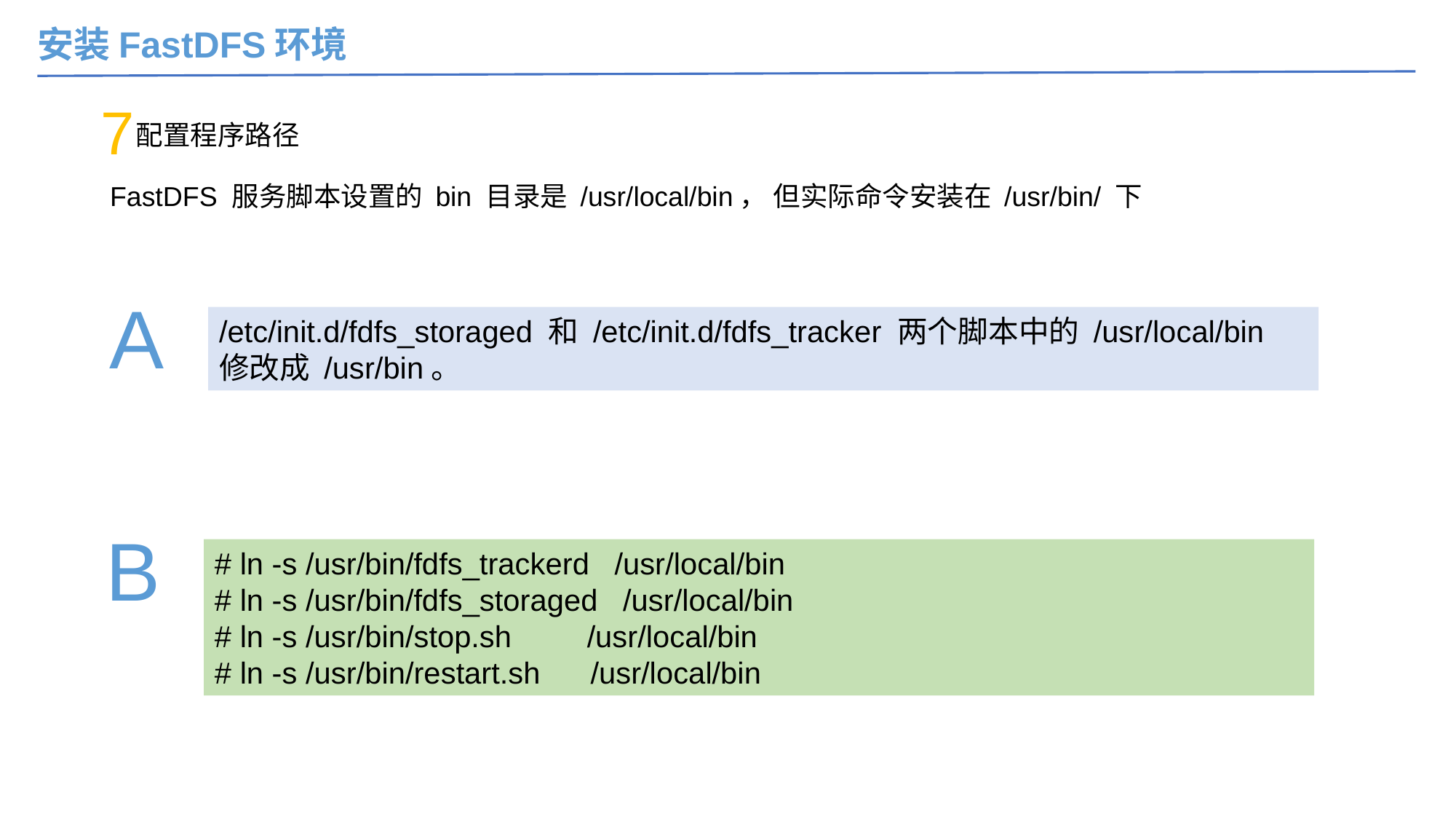

安装FastDFS环境
7
配置程序路径
FastDFS 服务脚本设置的 bin 目录是 /usr/local/bin， 但实际命令安装在 /usr/bin/ 下
A
/etc/init.d/fdfs_storaged 和 /etc/init.d/fdfs_tracker 两个脚本中的 /usr/local/bin 修改成 /usr/bin。
B
# ln -s /usr/bin/fdfs_trackerd   /usr/local/bin
# ln -s /usr/bin/fdfs_storaged   /usr/local/bin
# ln -s /usr/bin/stop.sh         /usr/local/bin
# ln -s /usr/bin/restart.sh      /usr/local/bin